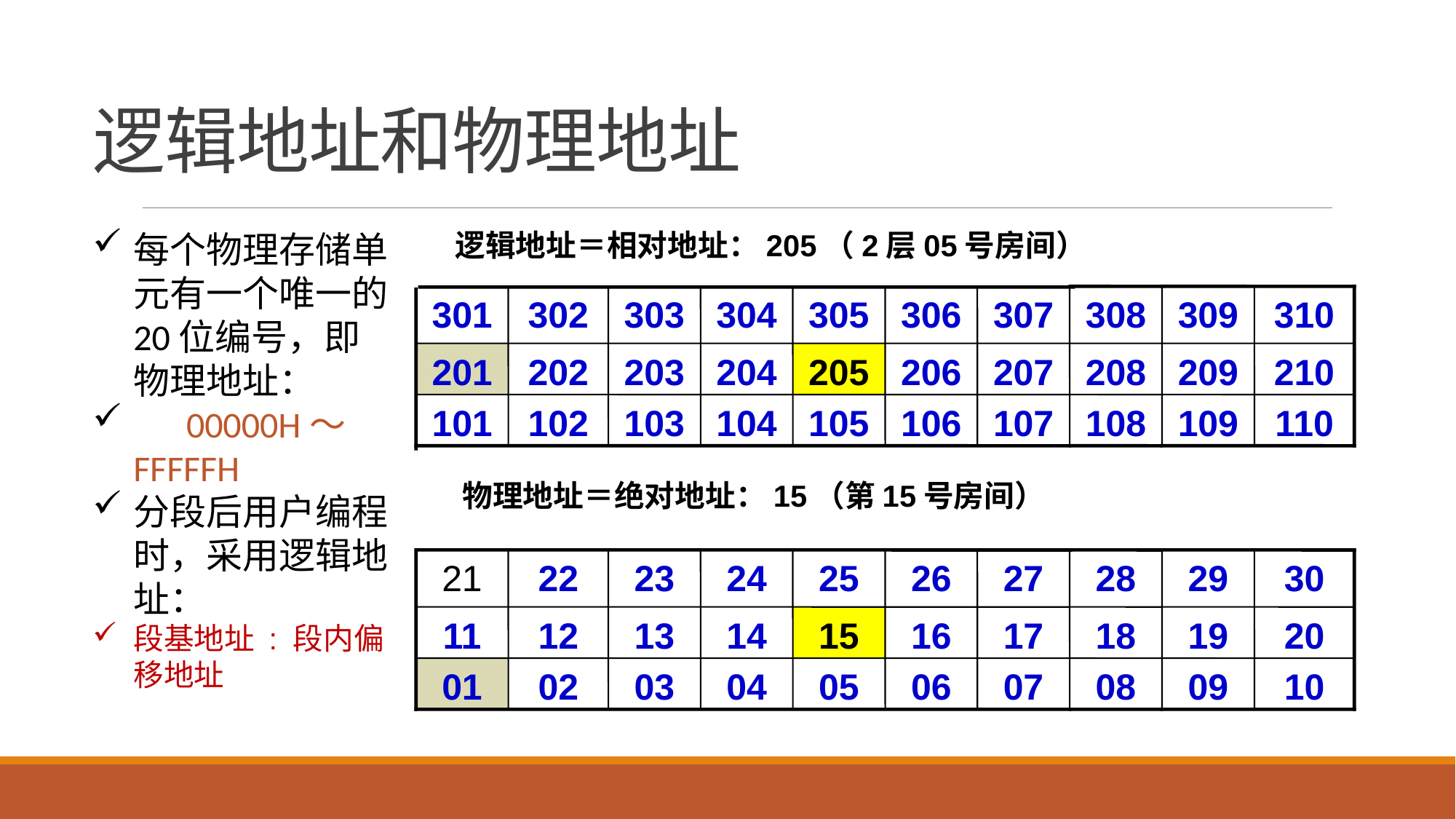

# 逻辑地址和物理地址

逻辑地址＝相对地址：205（2层05号房间）
301
302

303

304

305

306

307

308

309

310

201

202
203
204
205
206
207
208

209

210
101

102
103
104
105
106
107
108

109

110

物理地址＝绝对地址：15（第15号房间）
21

22

23

24

25

26

27

28

29

30

11

12
13
14
15
16
17
18

19

20
01

02
03
04
05
06
07
08

09

10

每个物理存储单元有一个唯一的20位编号，即物理地址：
	00000H～FFFFFH
分段后用户编程时，采用逻辑地址：
段基地址 : 段内偏移地址